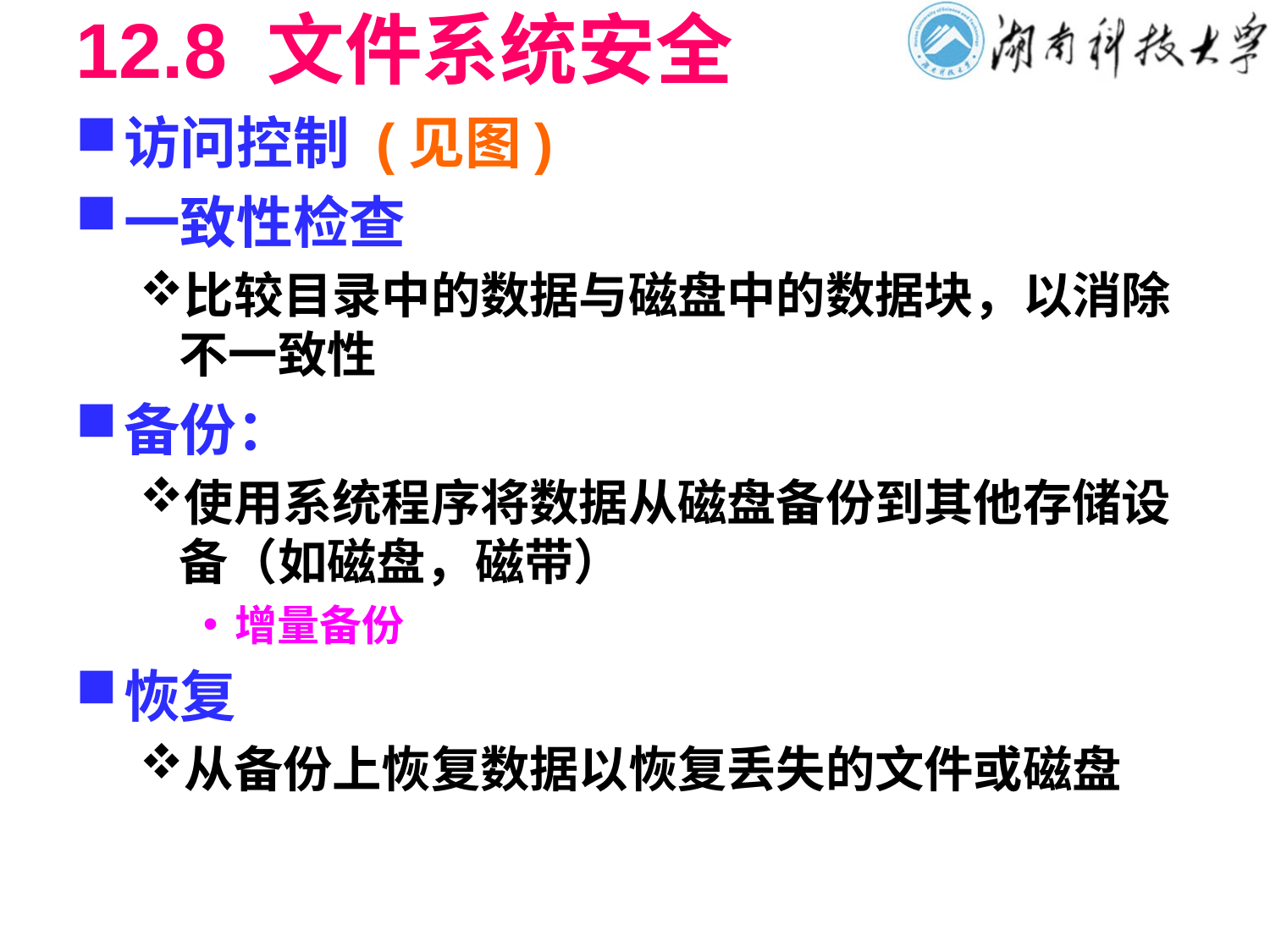

# 12.8 文件系统安全
访问控制 (见图)
一致性检查
比较目录中的数据与磁盘中的数据块，以消除不一致性
备份：
使用系统程序将数据从磁盘备份到其他存储设备（如磁盘，磁带）
增量备份
恢复
从备份上恢复数据以恢复丢失的文件或磁盘